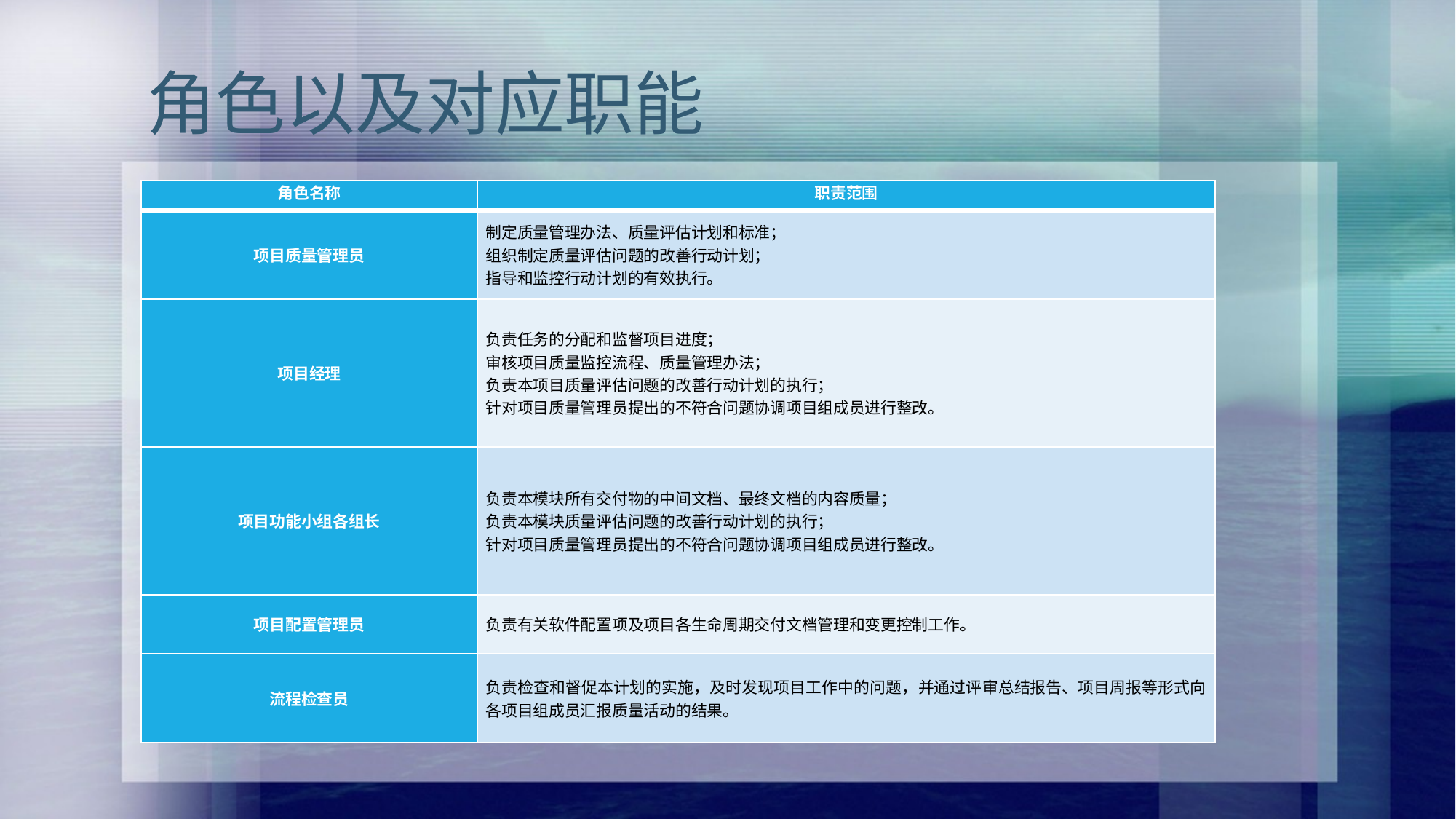

# 角色以及对应职能
| 角色名称 | 职责范围 |
| --- | --- |
| 项目质量管理员 | 制定质量管理办法、质量评估计划和标准； 组织制定质量评估问题的改善行动计划； 指导和监控行动计划的有效执行。 |
| 项目经理 | 负责任务的分配和监督项目进度； 审核项目质量监控流程、质量管理办法； 负责本项目质量评估问题的改善行动计划的执行； 针对项目质量管理员提出的不符合问题协调项目组成员进行整改。 |
| 项目功能小组各组长 | 负责本模块所有交付物的中间文档、最终文档的内容质量； 负责本模块质量评估问题的改善行动计划的执行； 针对项目质量管理员提出的不符合问题协调项目组成员进行整改。 |
| 项目配置管理员 | 负责有关软件配置项及项目各生命周期交付文档管理和变更控制工作。 |
| 流程检查员 | 负责检查和督促本计划的实施，及时发现项目工作中的问题，并通过评审总结报告、项目周报等形式向各项目组成员汇报质量活动的结果。 |